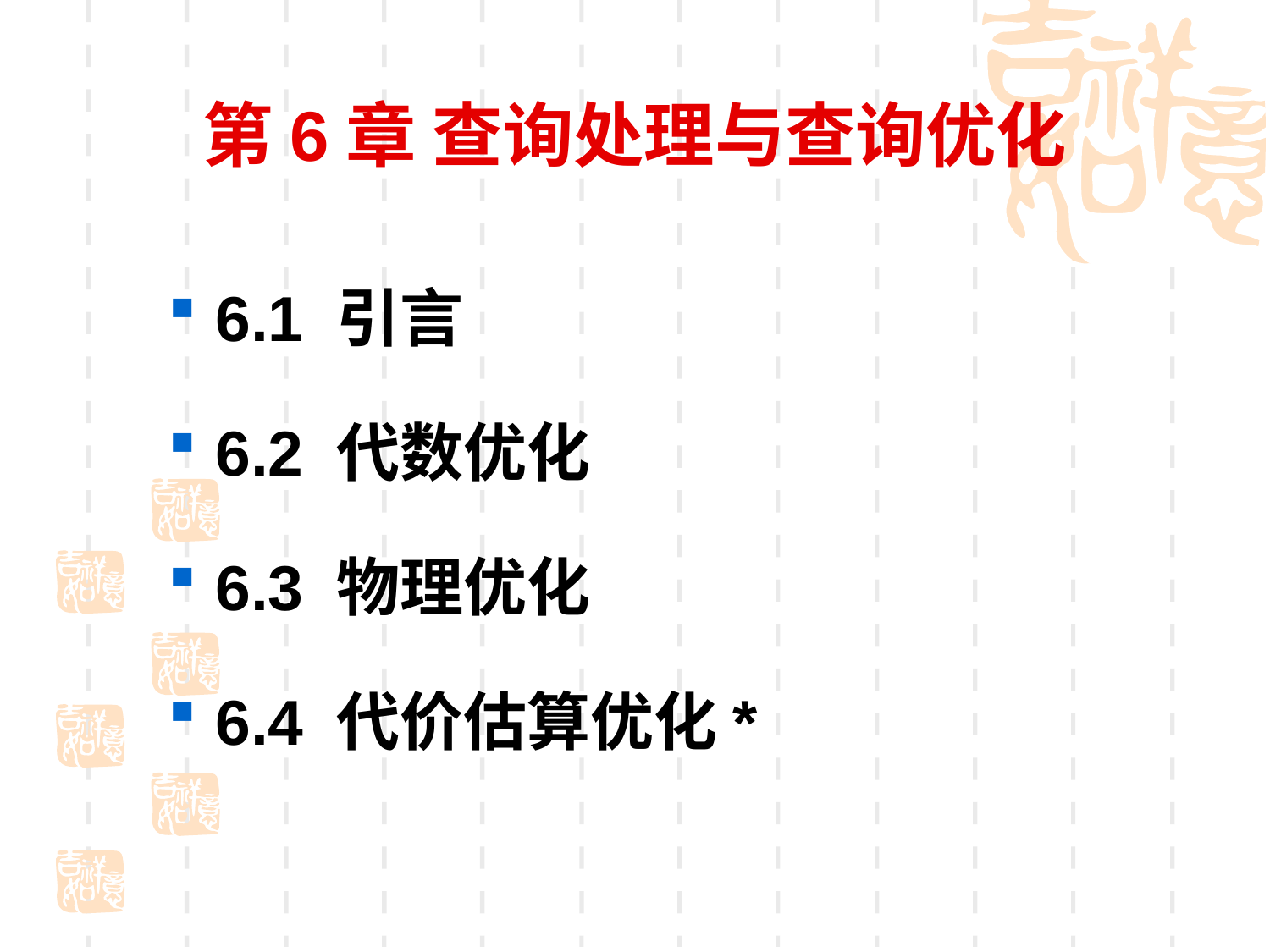

# 第6章 查询处理与查询优化
6.1 引言
6.2 代数优化
6.3 物理优化
6.4 代价估算优化*